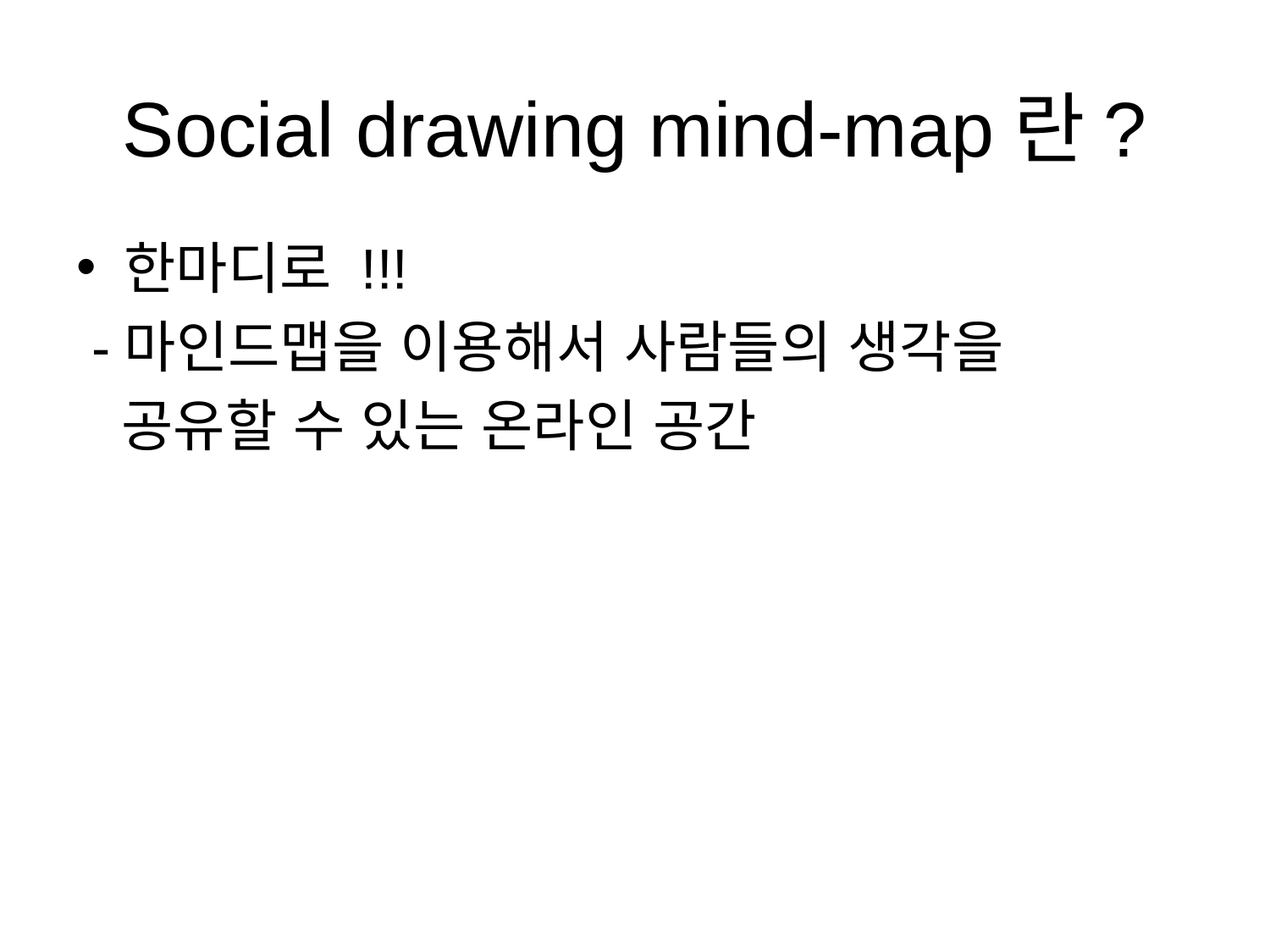

# Social drawing mind-map란?
한마디로 !!!
 -마인드맵을 이용해서 사람들의 생각을
  공유할 수 있는 온라인 공간